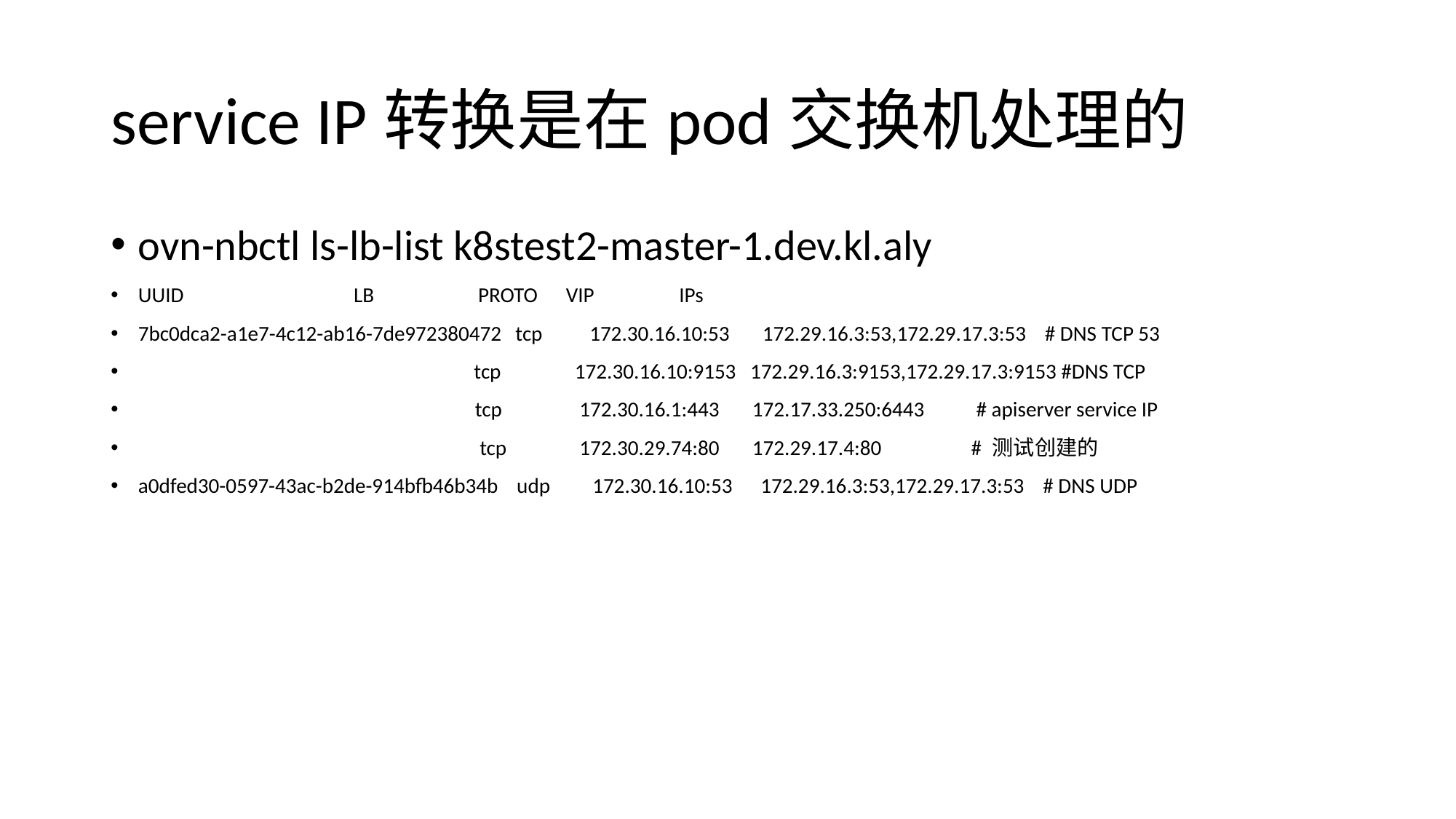

# service IP转换是在pod交换机处理的
ovn-nbctl ls-lb-list k8stest2-master-1.dev.kl.aly
UUID                                    LB                      PROTO      VIP                  IPs
7bc0dca2-a1e7-4c12-ab16-7de972380472   tcp          172.30.16.10:53       172.29.16.3:53,172.29.17.3:53    # DNS TCP 53
                                                                       tcp          	172.30.16.10:9153   172.29.16.3:9153,172.29.17.3:9153 #DNS TCP
                                                           	  tcp       	 172.30.16.1:443       172.17.33.250:6443           # apiserver service IP
                                                            	   tcp       	 172.30.29.74:80       172.29.17.4:80                   # 测试创建的
a0dfed30-0597-43ac-b2de-914bfb46b34b    udp         172.30.16.10:53      172.29.16.3:53,172.29.17.3:53    # DNS UDP